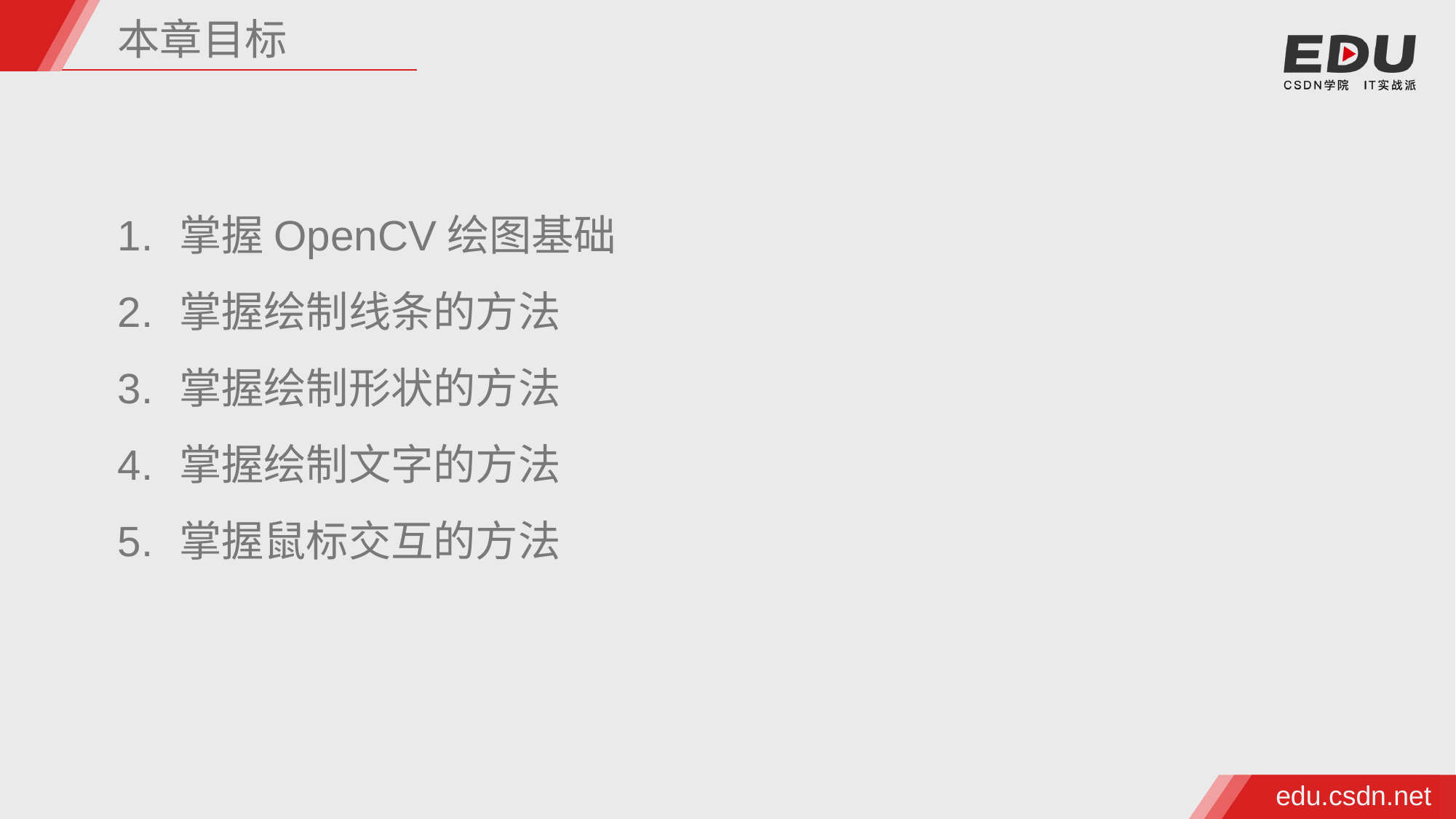

本章目标
掌握OpenCV绘图基础
掌握绘制线条的方法
掌握绘制形状的方法
掌握绘制文字的方法
掌握鼠标交互的方法